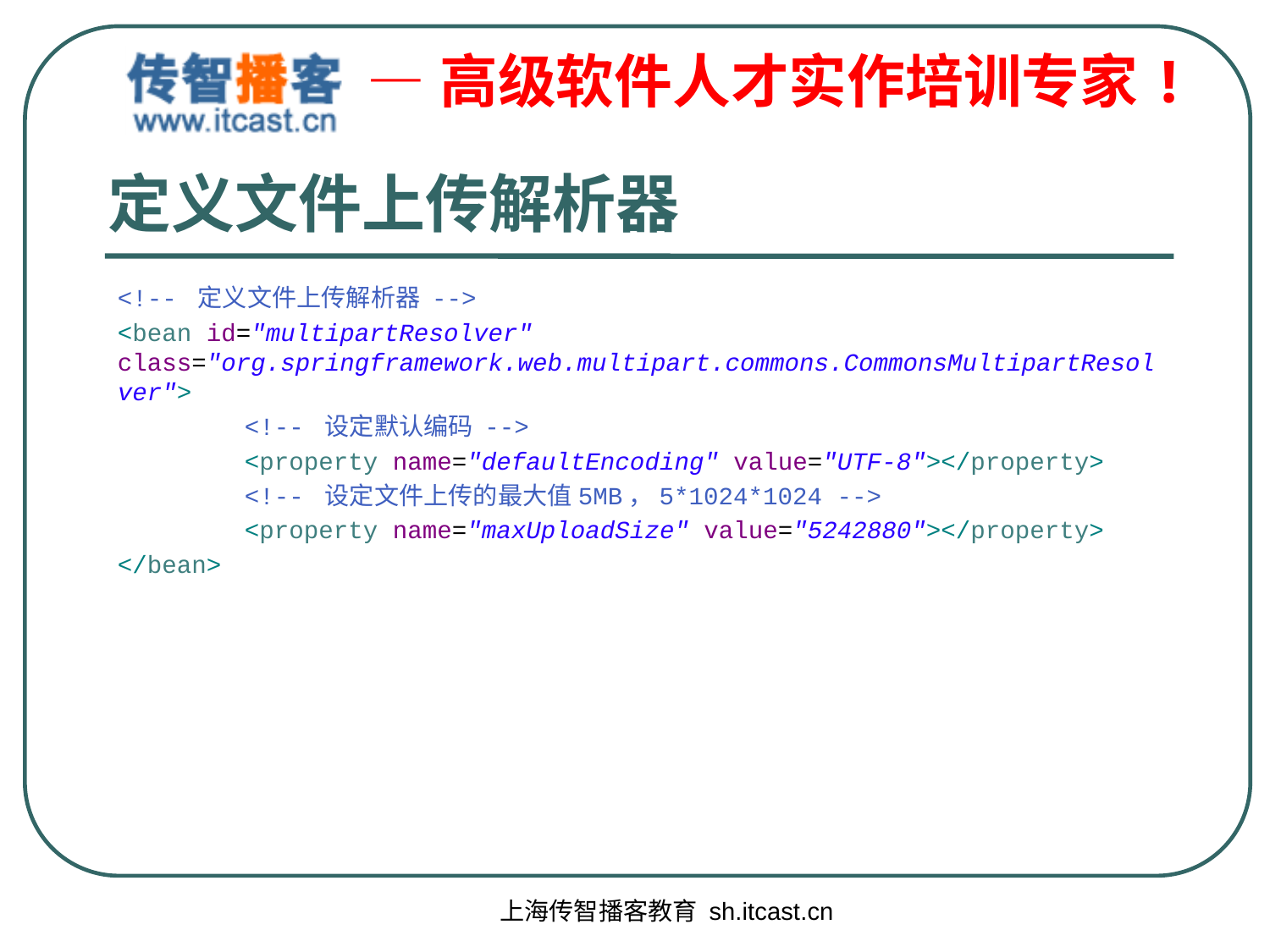

# 定义文件上传解析器
<!-- 定义文件上传解析器 -->
<bean id="multipartResolver" class="org.springframework.web.multipart.commons.CommonsMultipartResolver">
	<!-- 设定默认编码 -->
	<property name="defaultEncoding" value="UTF-8"></property>
	<!-- 设定文件上传的最大值5MB，5*1024*1024 -->
	<property name="maxUploadSize" value="5242880"></property>
</bean>

上海传智播客教育 sh.itcast.cn